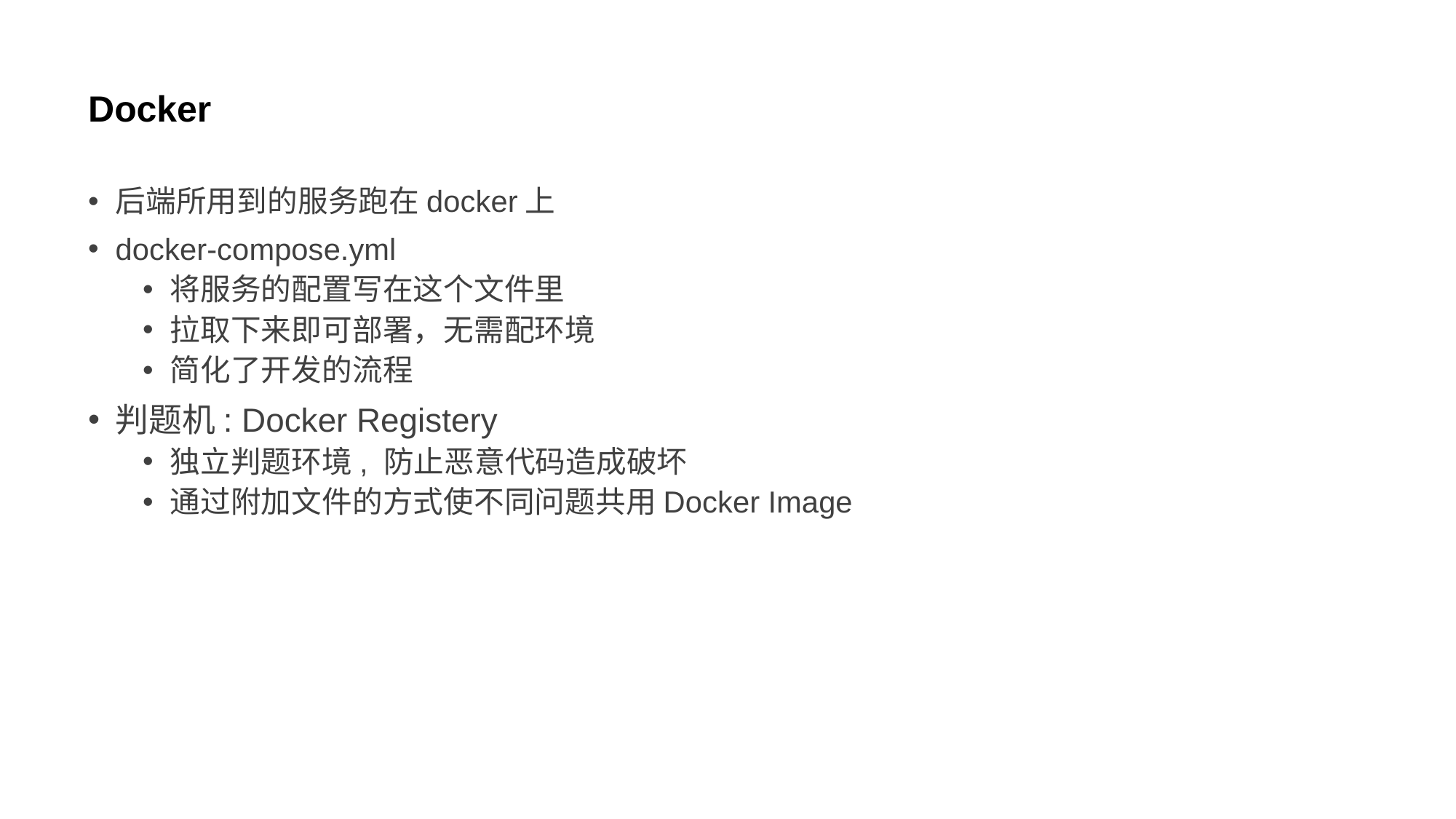

# Docker
后端所用到的服务跑在docker上
docker-compose.yml
将服务的配置写在这个文件里
拉取下来即可部署，无需配环境
简化了开发的流程
判题机: Docker Registery
独立判题环境, 防止恶意代码造成破坏
通过附加文件的方式使不同问题共用Docker Image